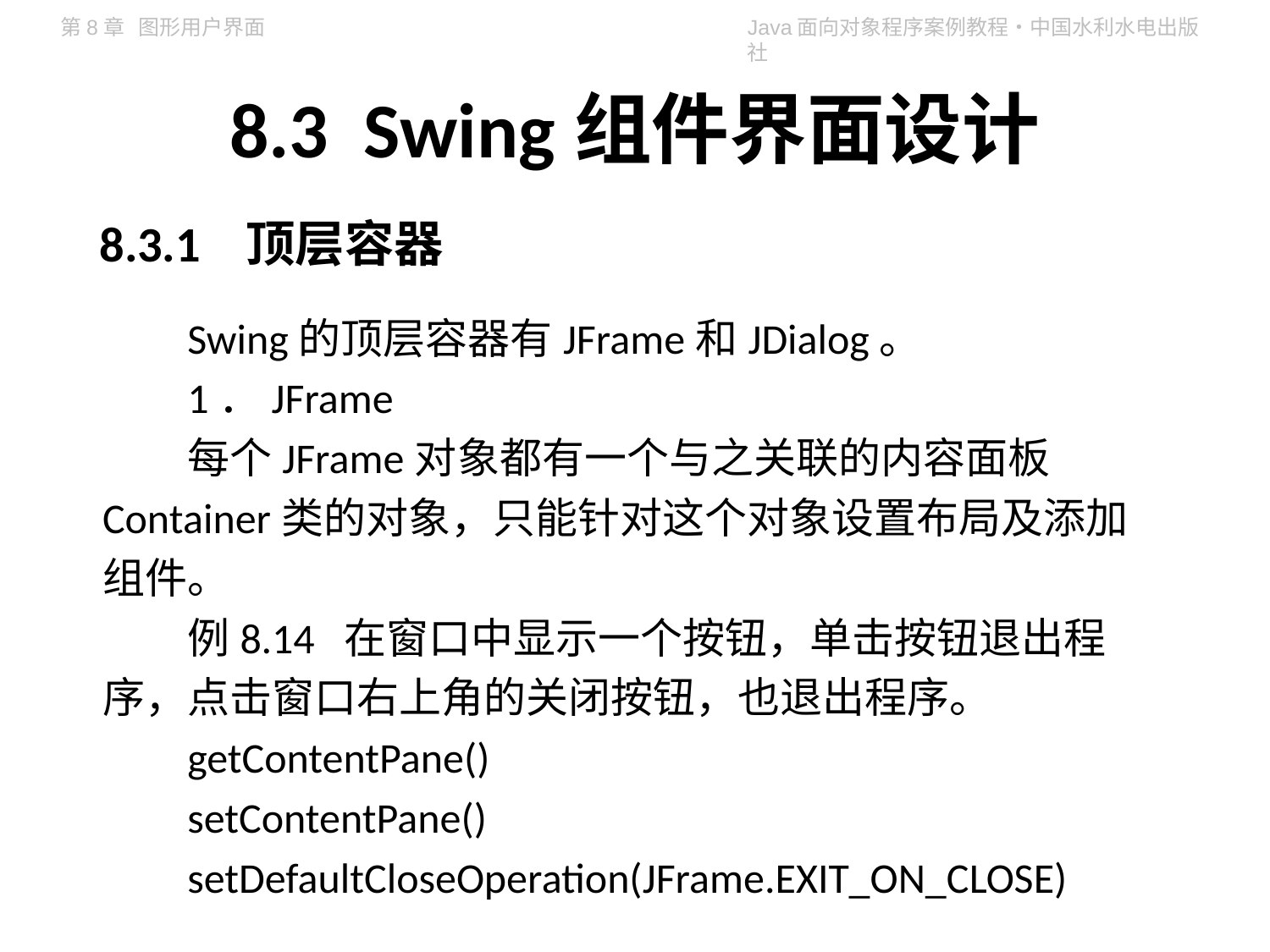

# 8.3  Swing组件界面设计
8.3.1   顶层容器
Swing的顶层容器有JFrame和JDialog。
1．JFrame
每个JFrame对象都有一个与之关联的内容面板Container类的对象，只能针对这个对象设置布局及添加组件。
例8.14  在窗口中显示一个按钮，单击按钮退出程序，点击窗口右上角的关闭按钮，也退出程序。
getContentPane()
setContentPane()
setDefaultCloseOperation(JFrame.EXIT_ON_CLOSE)